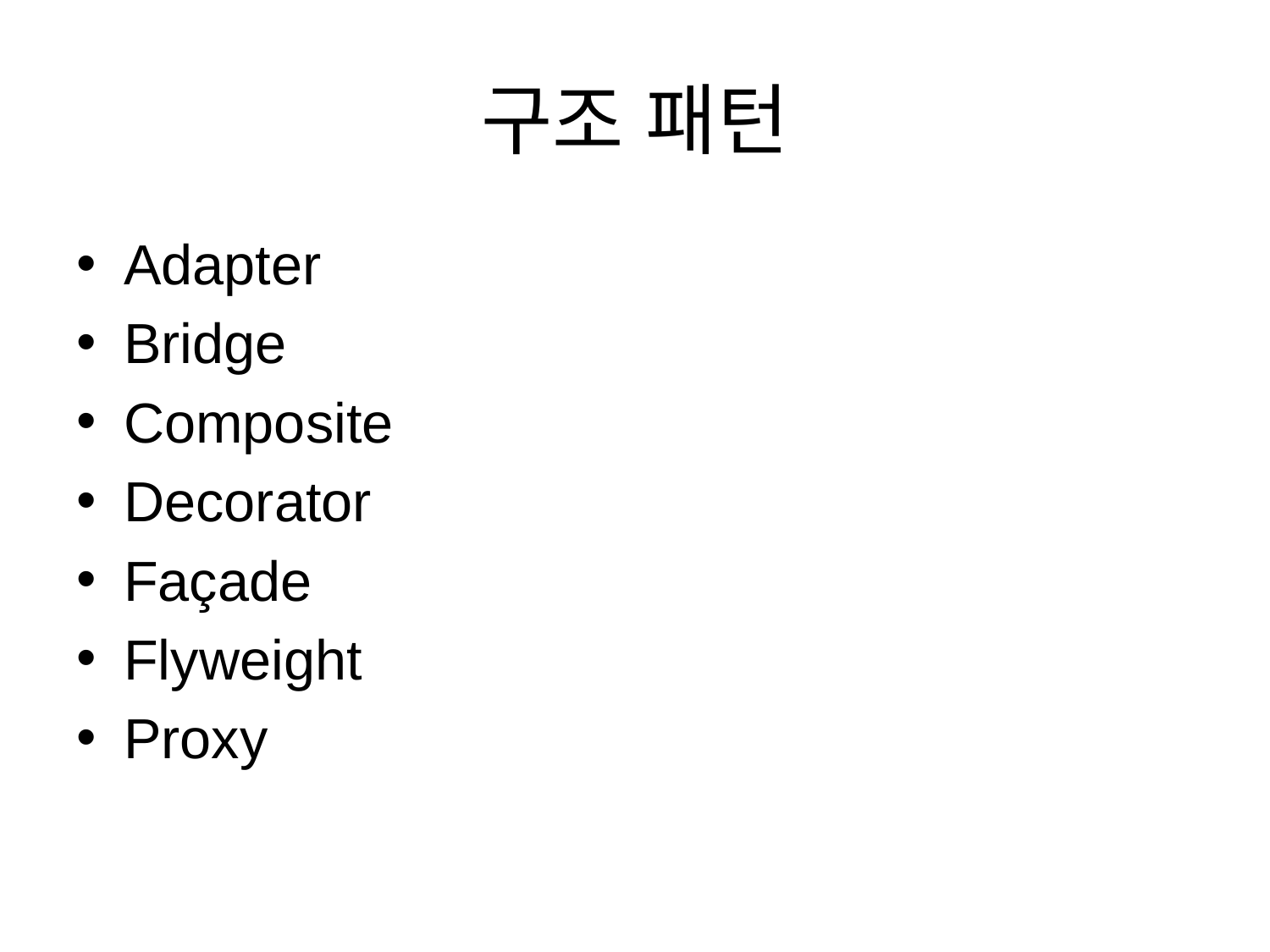

# 구조 패턴
Adapter
Bridge
Composite
Decorator
Façade
Flyweight
Proxy